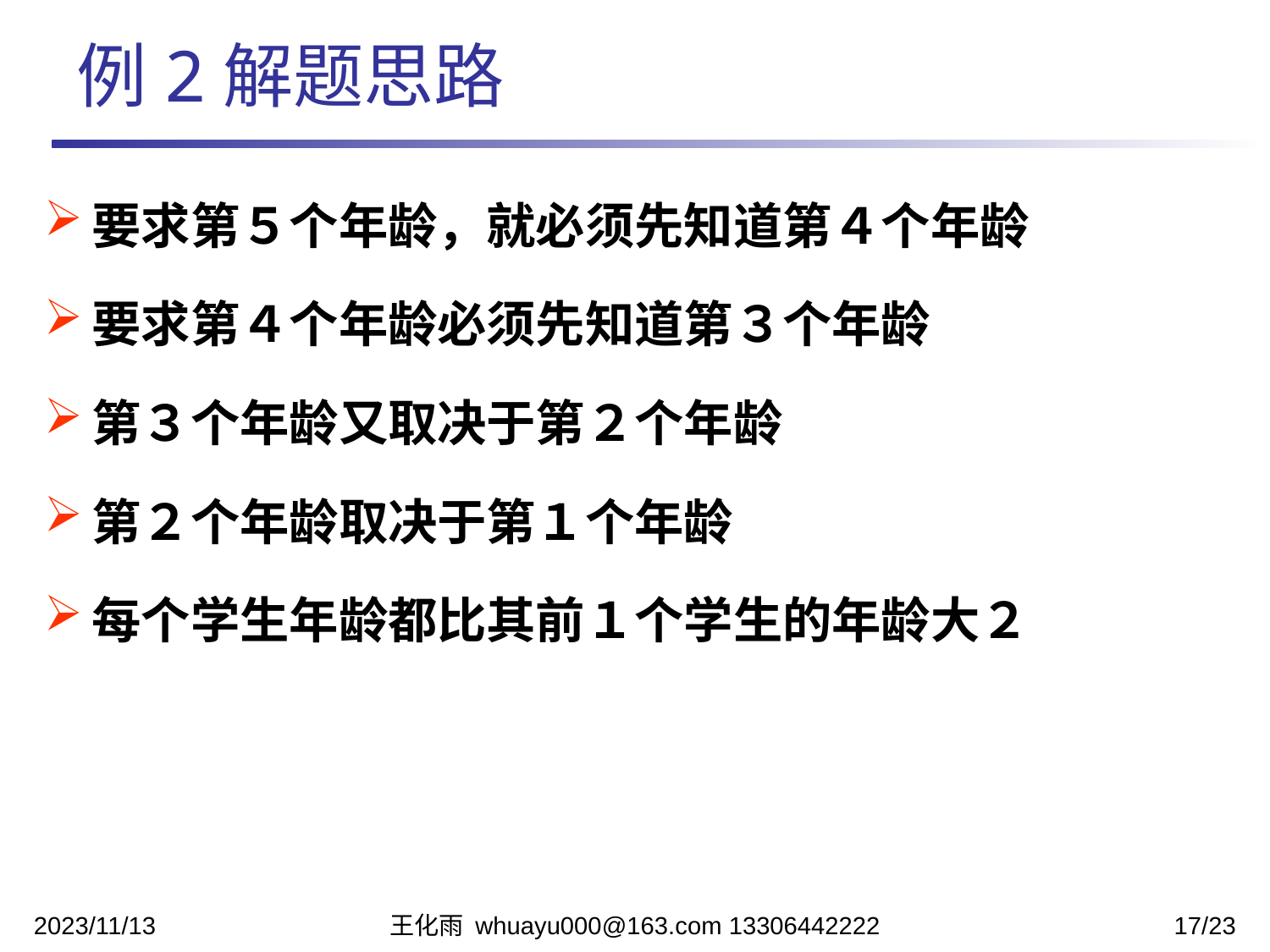

例2解题思路
要求第５个年龄，就必须先知道第４个年龄
要求第４个年龄必须先知道第３个年龄
第３个年龄又取决于第２个年龄
第２个年龄取决于第１个年龄
每个学生年龄都比其前１个学生的年龄大２
2023/11/13
王化雨 whuayu000@163.com 13306442222
17/23